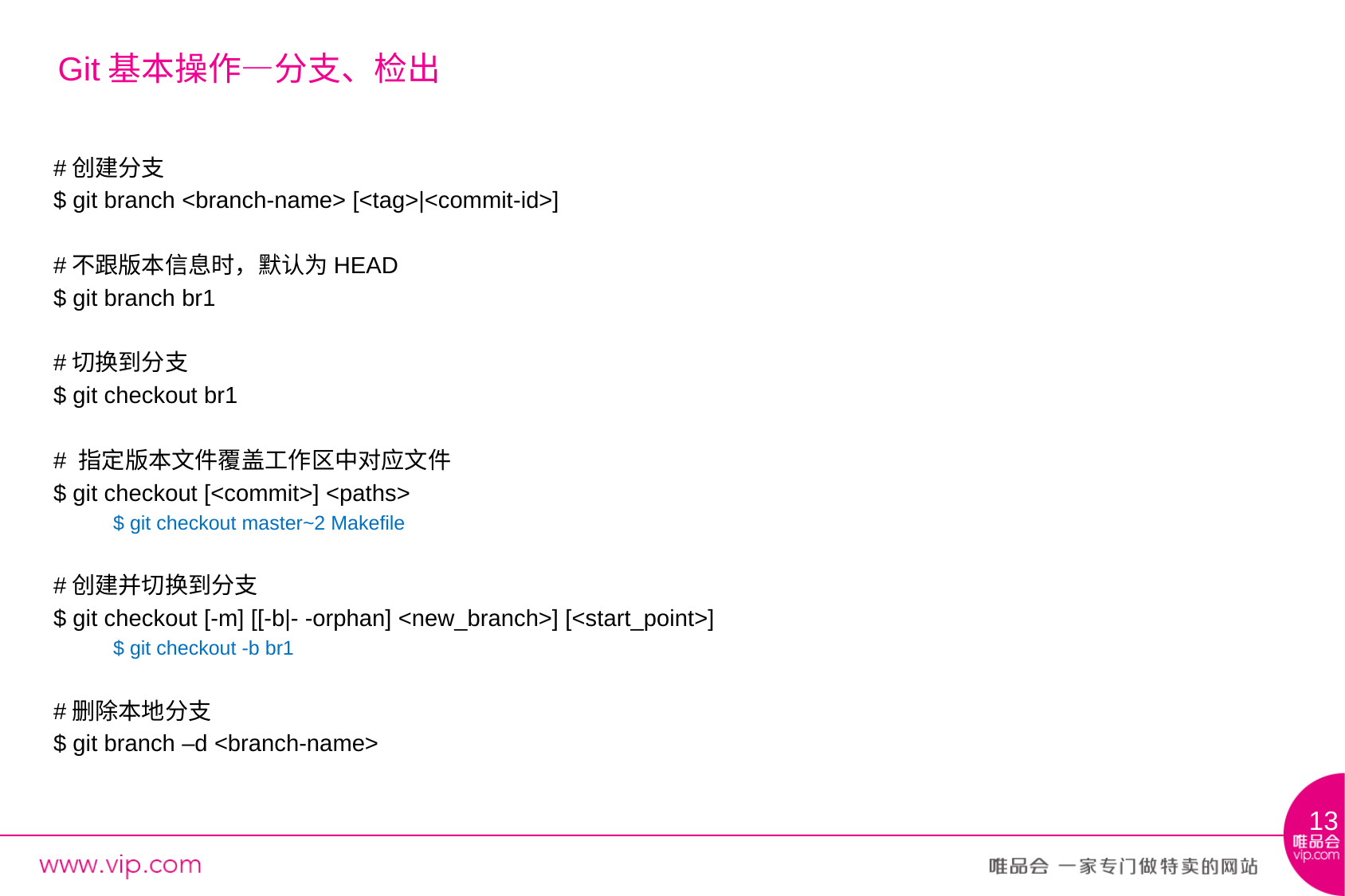

# Git基本操作—分支、检出
#创建分支
$ git branch <branch-name> [<tag>|<commit-id>]

#不跟版本信息时，默认为HEAD
$ git branch br1

#切换到分支
$ git checkout br1

# 指定版本文件覆盖工作区中对应文件
$ git checkout [<commit>] <paths>
$ git checkout master~2 Makefile

#创建并切换到分支
$ git checkout [-m] [[-b|- -orphan] <new_branch>] [<start_point>]
$ git checkout -b br1

#删除本地分支
$ git branch –d <branch-name>